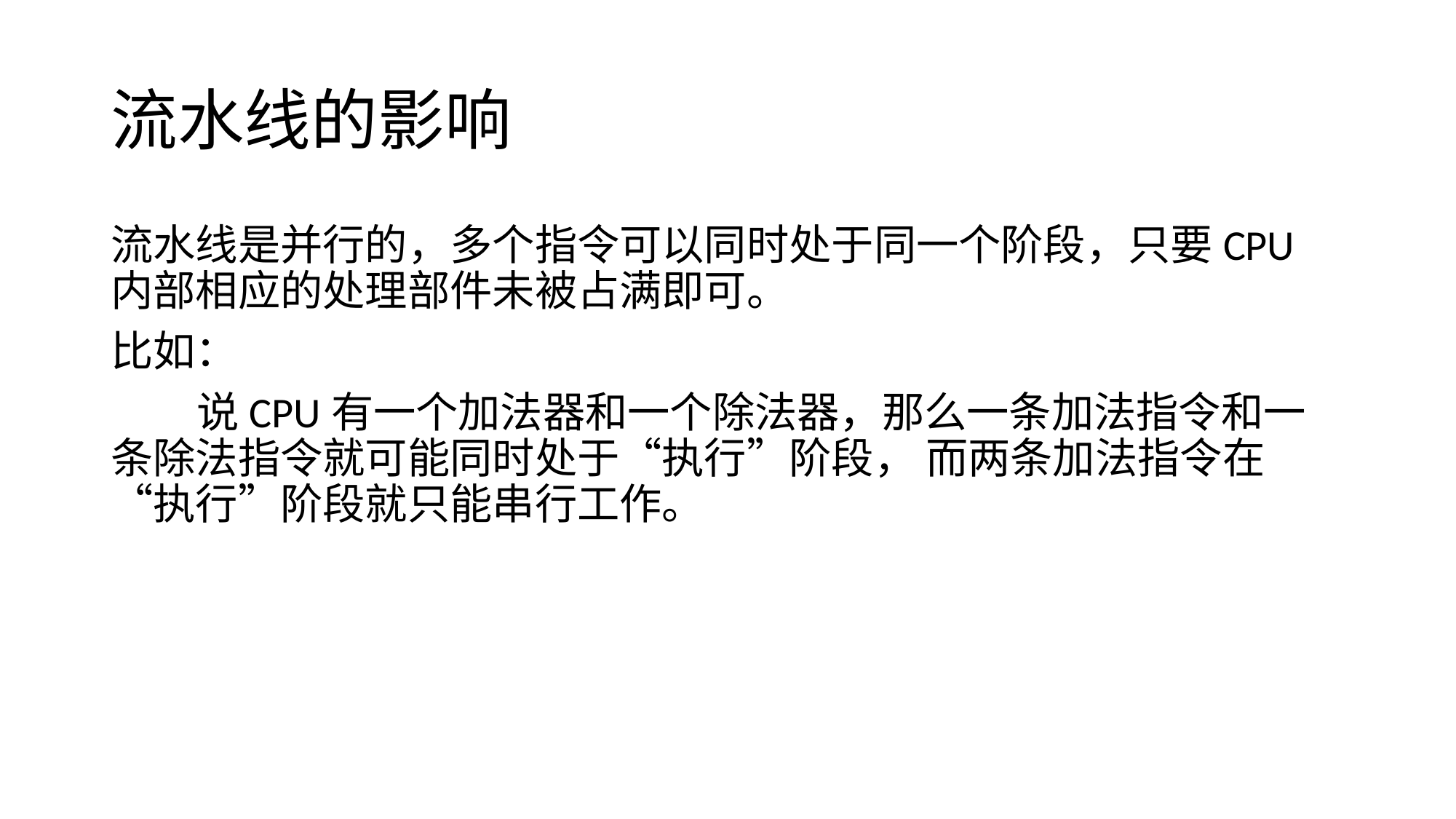

# 流水线的影响
流水线是并行的，多个指令可以同时处于同一个阶段，只要CPU内部相应的处理部件未被占满即可。
比如：
        说CPU有一个加法器和一个除法器，那么一条加法指令和一条除法指令就可能同时处于“执行”阶段， 而两条加法指令在“执行”阶段就只能串行工作。